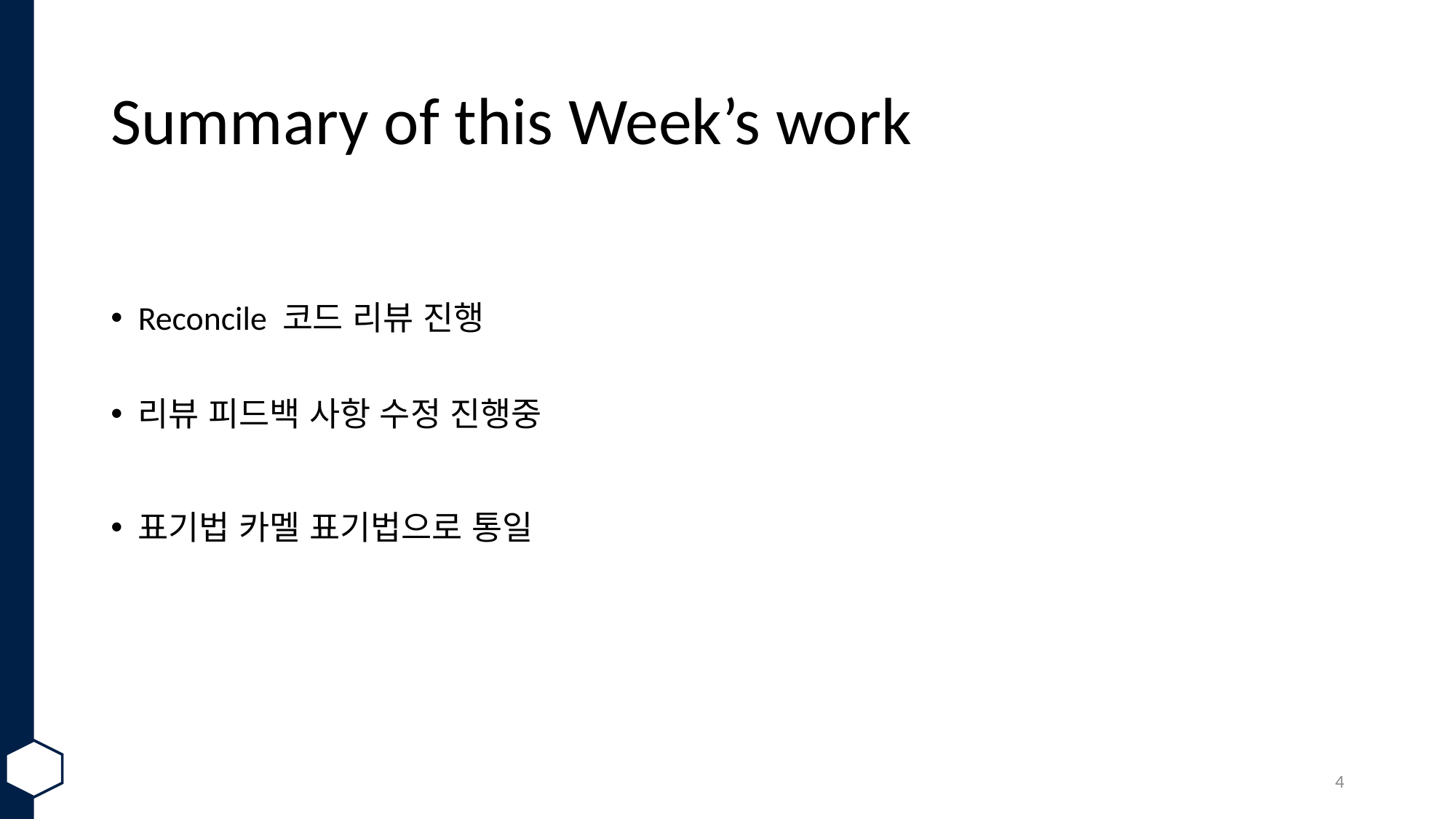

# Summary of this Week’s work
Reconcile 코드 리뷰 진행

리뷰 피드백 사항 수정 진행중

표기법 카멜 표기법으로 통일
4